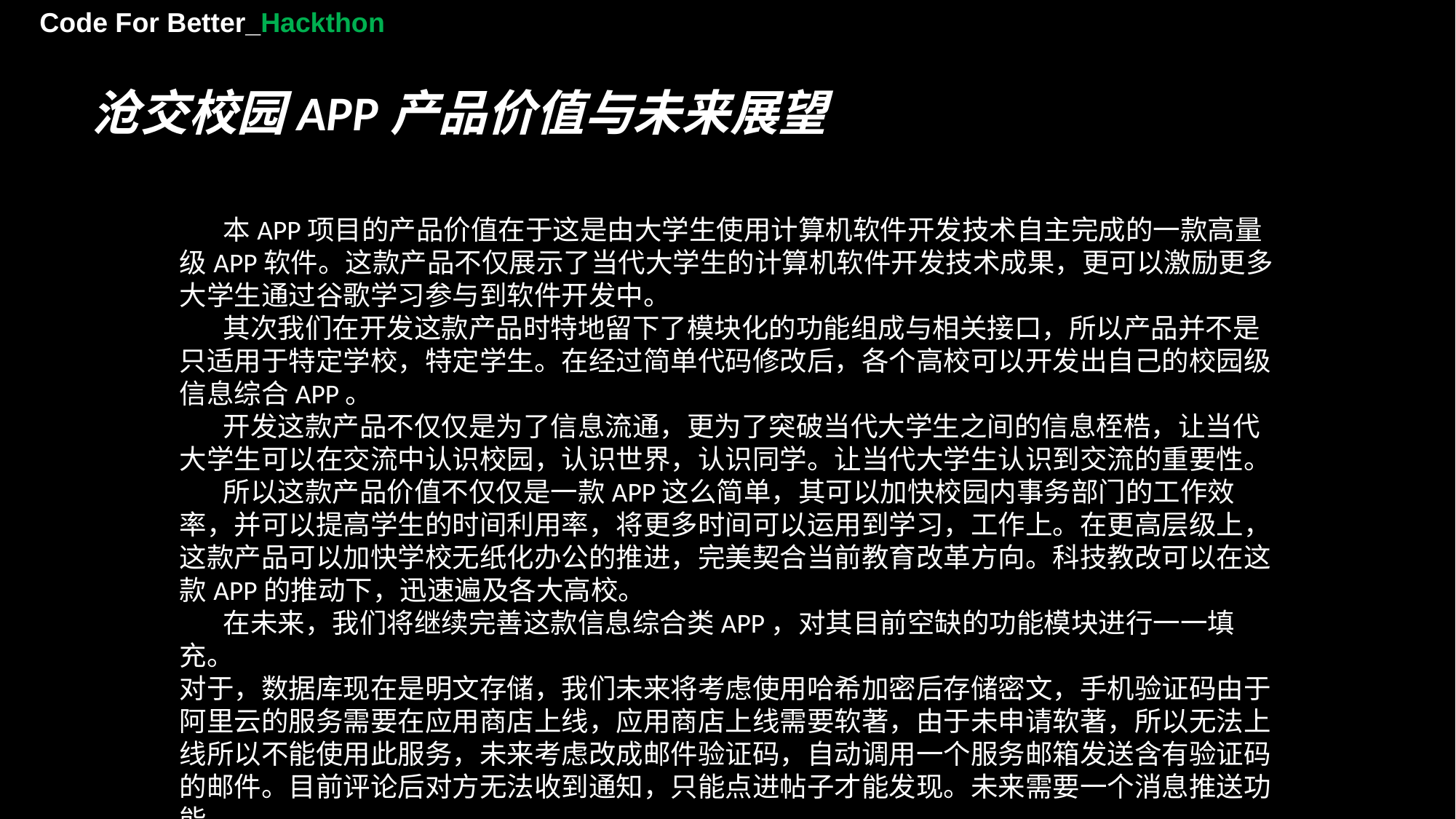

Code For Better_Hackthon
沧交校园APP产品价值与未来展望
      本APP项目的产品价值在于这是由大学生使用计算机软件开发技术自主完成的一款高量级APP软件。这款产品不仅展示了当代大学生的计算机软件开发技术成果，更可以激励更多大学生通过谷歌学习参与到软件开发中。
      其次我们在开发这款产品时特地留下了模块化的功能组成与相关接口，所以产品并不是只适用于特定学校，特定学生。在经过简单代码修改后，各个高校可以开发出自己的校园级信息综合APP。
      开发这款产品不仅仅是为了信息流通，更为了突破当代大学生之间的信息桎梏，让当代大学生可以在交流中认识校园，认识世界，认识同学。让当代大学生认识到交流的重要性。
      所以这款产品价值不仅仅是一款APP这么简单，其可以加快校园内事务部门的工作效率，并可以提高学生的时间利用率，将更多时间可以运用到学习，工作上。在更高层级上，这款产品可以加快学校无纸化办公的推进，完美契合当前教育改革方向。科技教改可以在这款APP的推动下，迅速遍及各大高校。
      在未来，我们将继续完善这款信息综合类APP，对其目前空缺的功能模块进行一一填充。
对于，数据库现在是明文存储，我们未来将考虑使用哈希加密后存储密文，手机验证码由于阿里云的服务需要在应用商店上线，应用商店上线需要软著，由于未申请软著，所以无法上线所以不能使用此服务，未来考虑改成邮件验证码，自动调用一个服务邮箱发送含有验证码的邮件。目前评论后对方无法收到通知，只能点进帖子才能发现。未来需要一个消息推送功能。